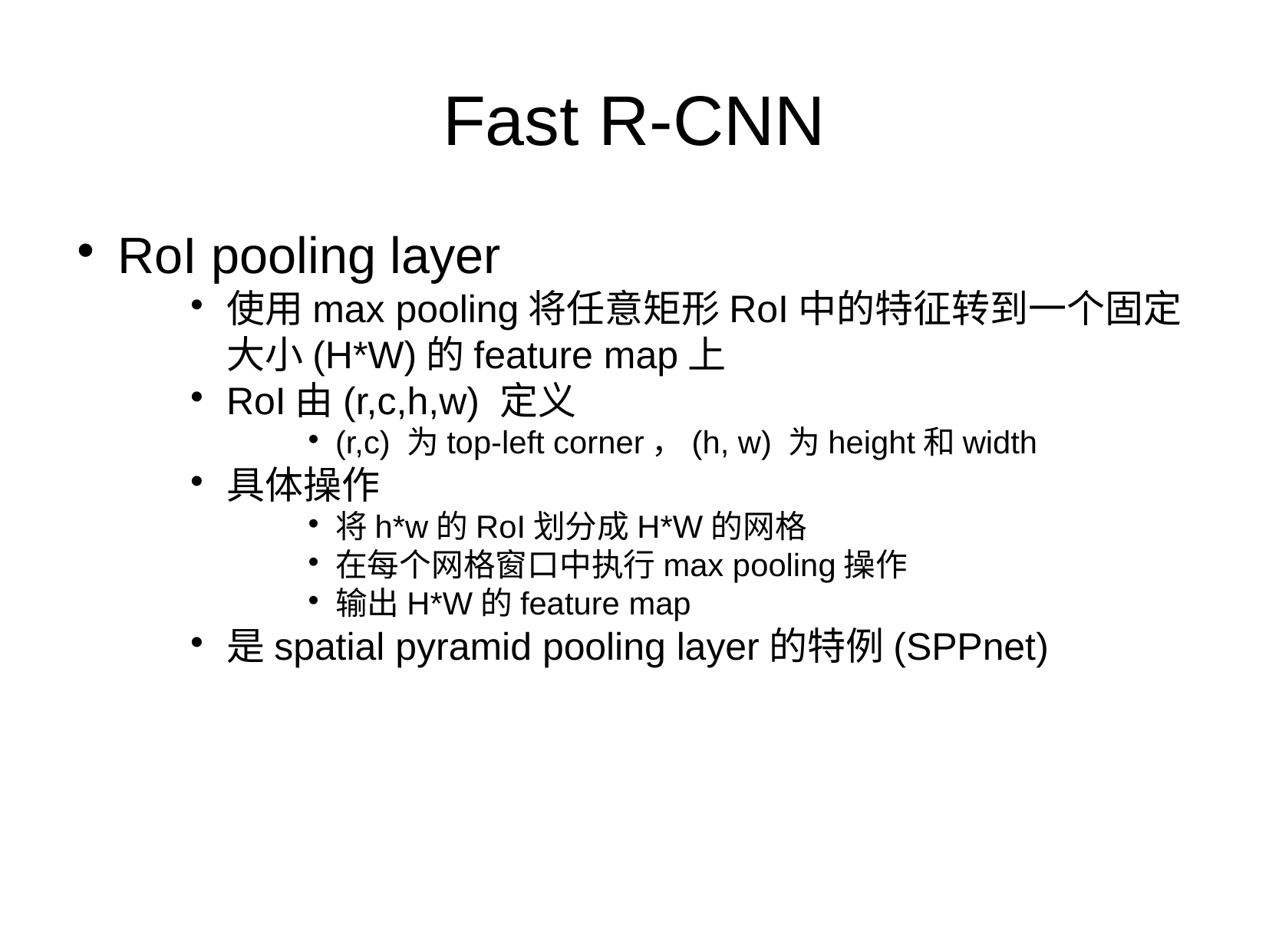

Fast R-CNN
RoI pooling layer
使用max pooling将任意矩形RoI中的特征转到一个固定大小(H*W)的feature map上
RoI由(r,c,h,w) 定义
(r,c) 为top-left corner，(h, w) 为height和width
具体操作
将h*w的RoI划分成H*W的网格
在每个网格窗口中执行max pooling操作
输出H*W的feature map
是spatial pyramid pooling layer的特例(SPPnet)